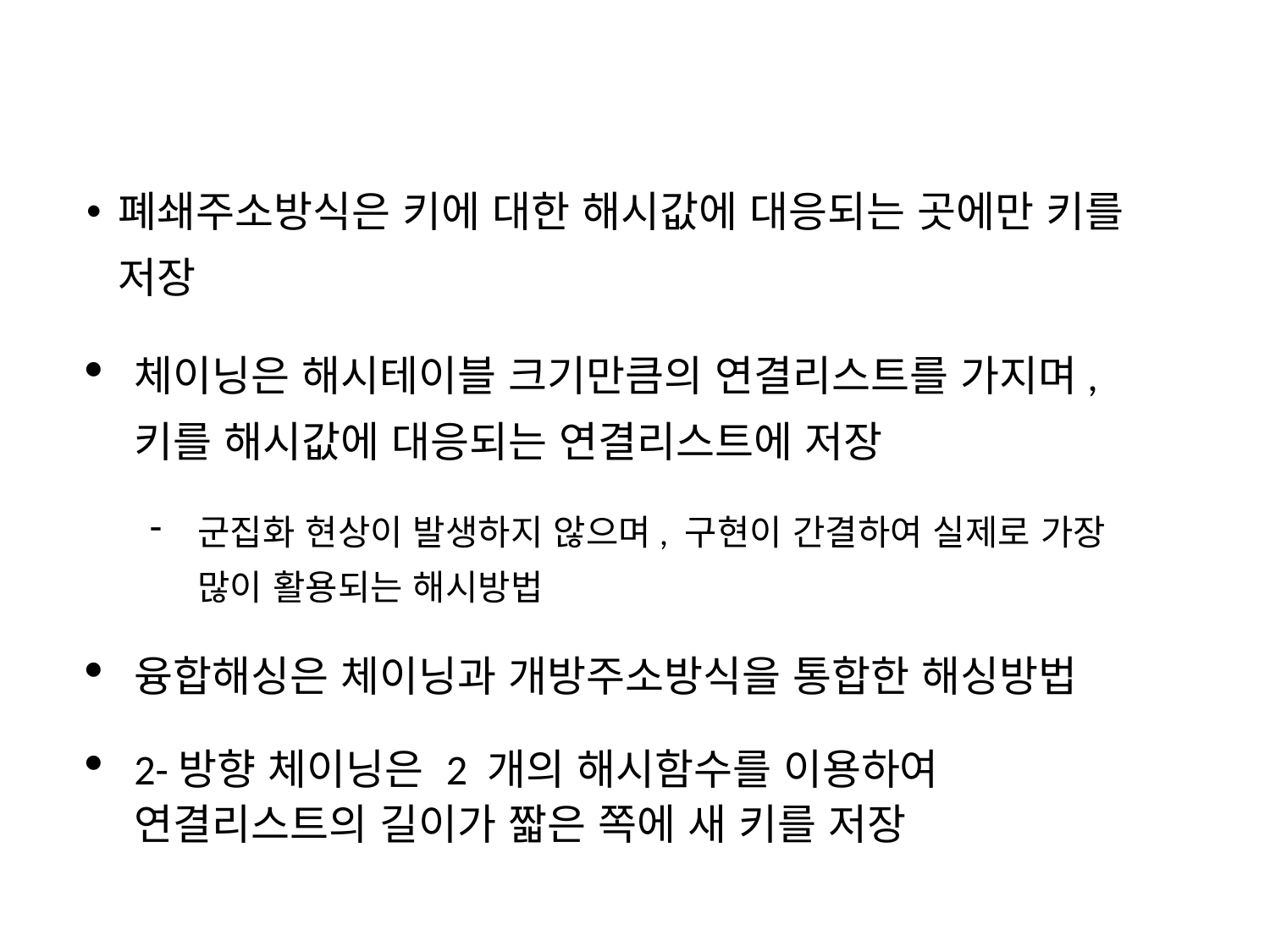

폐쇄주소방식은 키에 대한 해시값에 대응되는 곳에만 키를 저장
체이닝은 해시테이블 크기만큼의 연결리스트를 가지며, 키를 해시값에 대응되는 연결리스트에 저장
군집화 현상이 발생하지 않으며, 구현이 간결하여 실제로 가장 많이 활용되는 해시방법
융합해싱은 체이닝과 개방주소방식을 통합한 해싱방법
2-방향 체이닝은 2 개의 해시함수를 이용하여 연결리스트의 길이가 짧은 쪽에 새 키를 저장